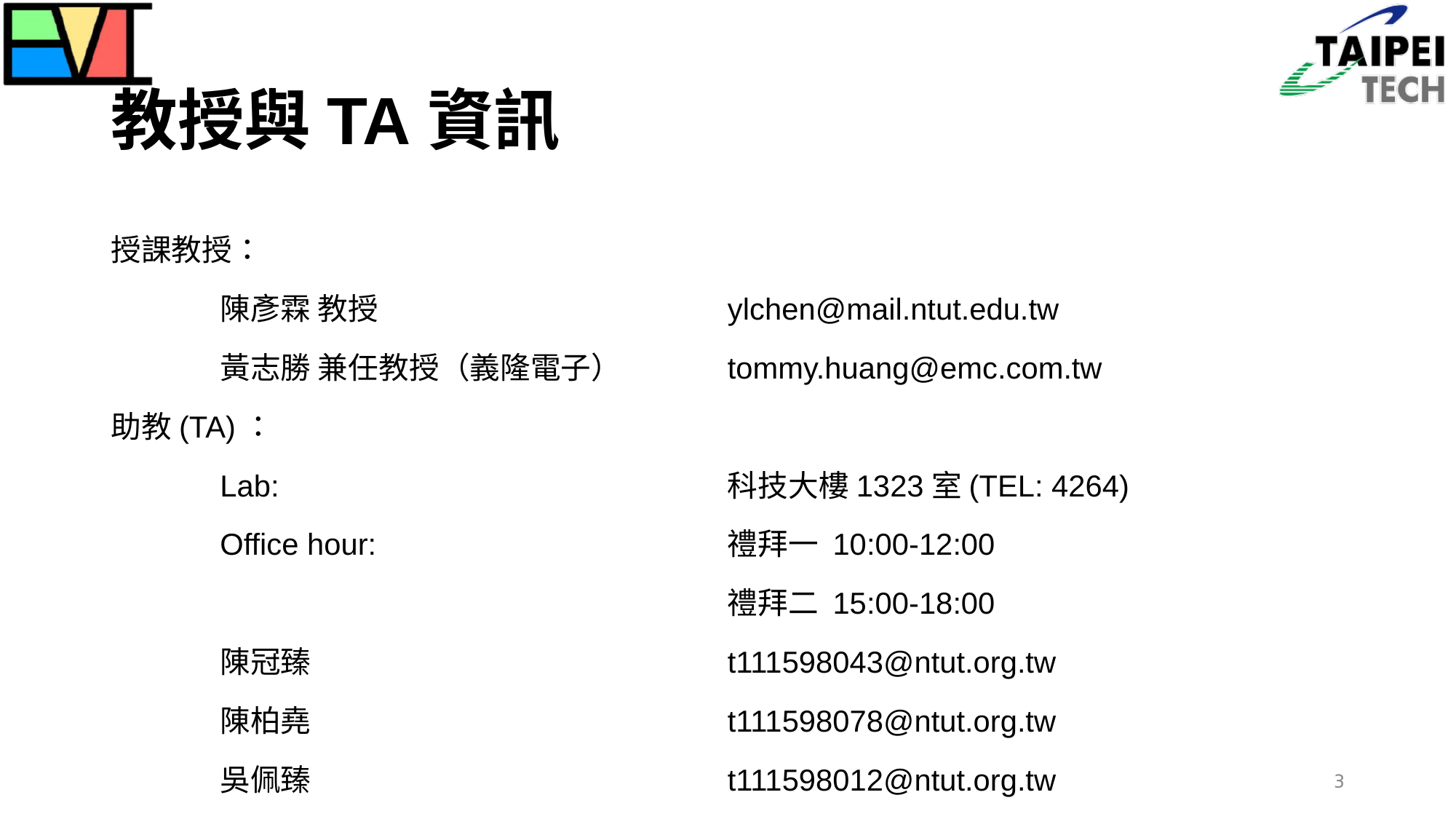

# 教授與TA資訊
授課教授：
	陳彥霖 教授
	黃志勝 兼任教授（義隆電子）
助教(TA)：
	Lab:
	Office hour:

	陳冠臻
	陳柏堯
	吳佩臻

ylchen@mail.ntut.edu.tw
tommy.huang@emc.com.tw

科技大樓1323室(TEL: 4264)
禮拜一 10:00-12:00
禮拜二 15:00-18:00
t111598043@ntut.org.tw
t111598078@ntut.org.tw
t111598012@ntut.org.tw

3